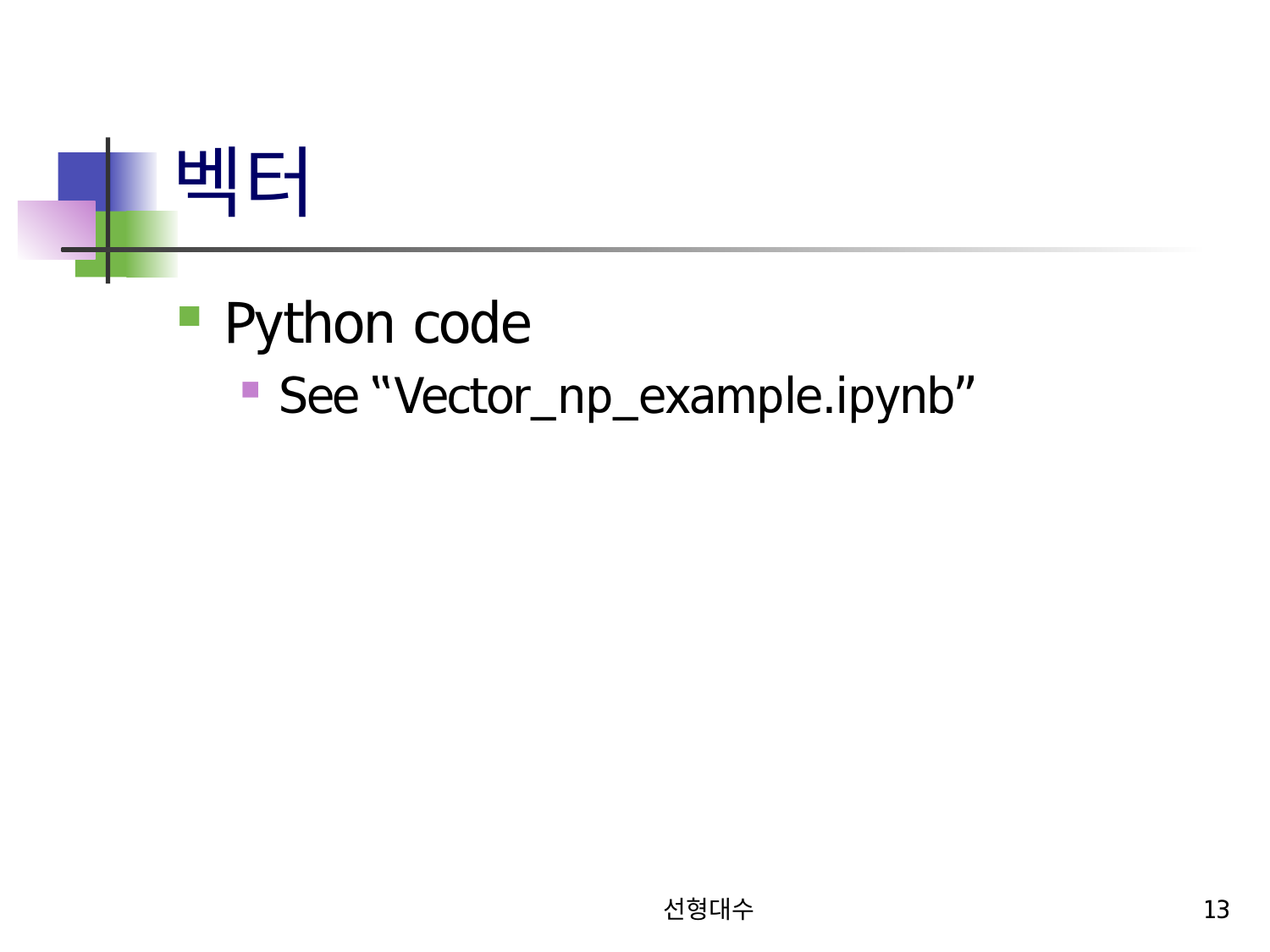

# 벡터
Python code
See “Vector_np_example.ipynb”
선형대수
13